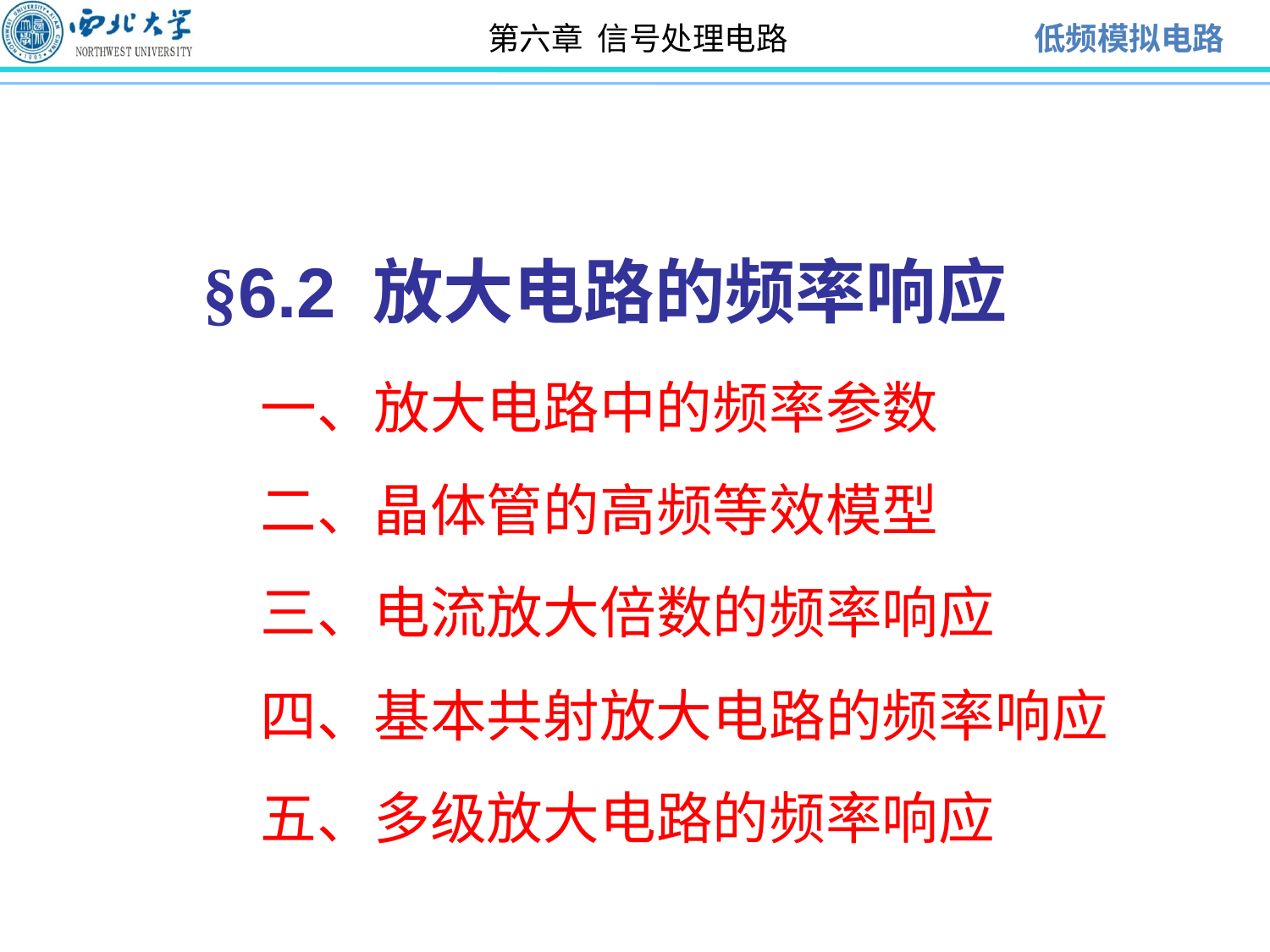

# §6.2 放大电路的频率响应
一、放大电路中的频率参数
二、晶体管的高频等效模型
三、电流放大倍数的频率响应
四、基本共射放大电路的频率响应
五、多级放大电路的频率响应